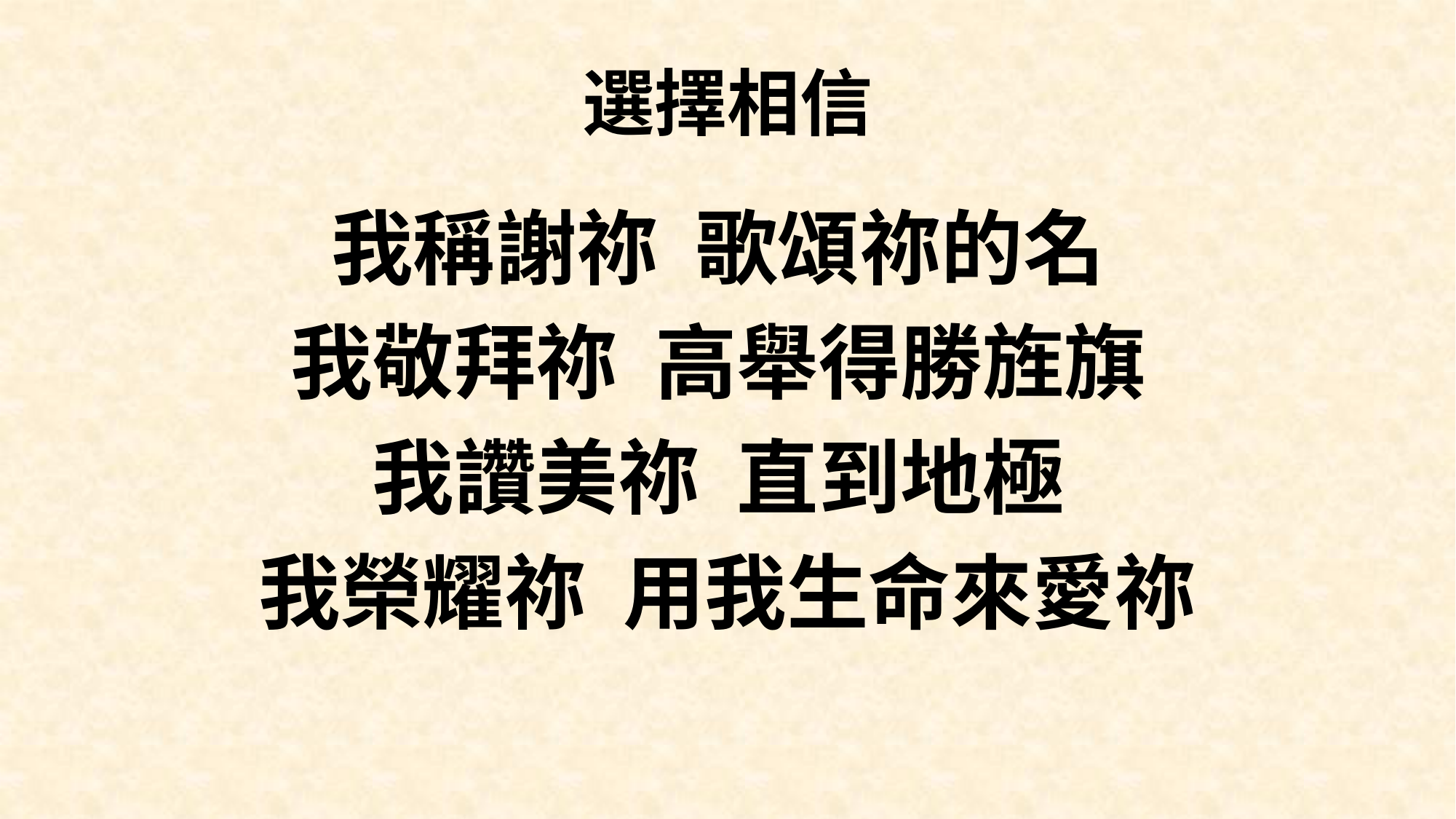

# 選擇相信
我稱謝祢  歌頌祢的名
我敬拜祢  高舉得勝旌旗
我讚美祢  直到地極
我榮耀祢  用我生命來愛祢